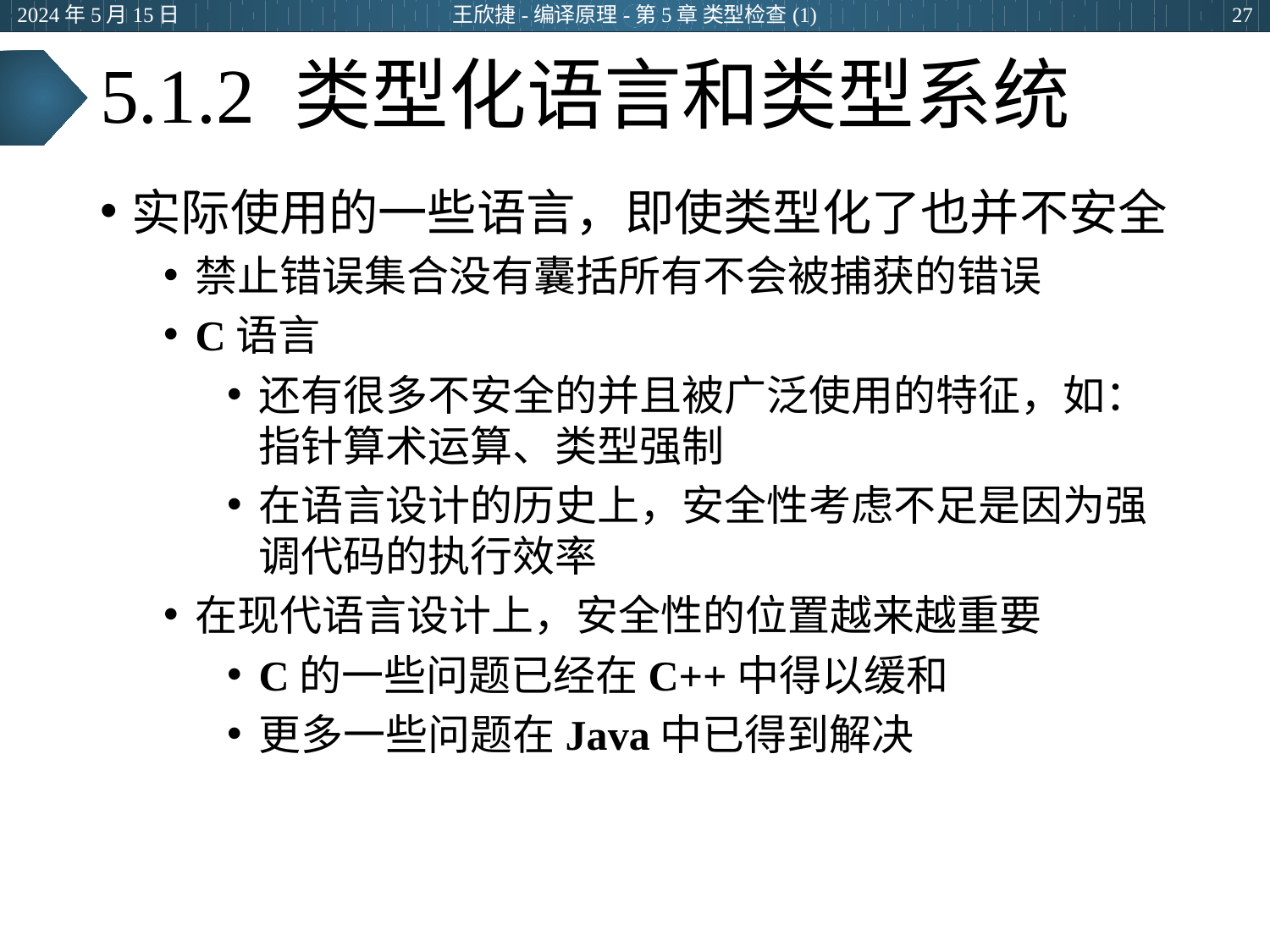

2024年5月15日
王欣捷-编译原理-第5章 类型检查(1)
27
# 5.1.2 类型化语言和类型系统
实际使用的一些语言，即使类型化了也并不安全
禁止错误集合没有囊括所有不会被捕获的错误
C语言
还有很多不安全的并且被广泛使用的特征，如：指针算术运算、类型强制
在语言设计的历史上，安全性考虑不足是因为强调代码的执行效率
在现代语言设计上，安全性的位置越来越重要
C的一些问题已经在C++中得以缓和
更多一些问题在Java中已得到解决